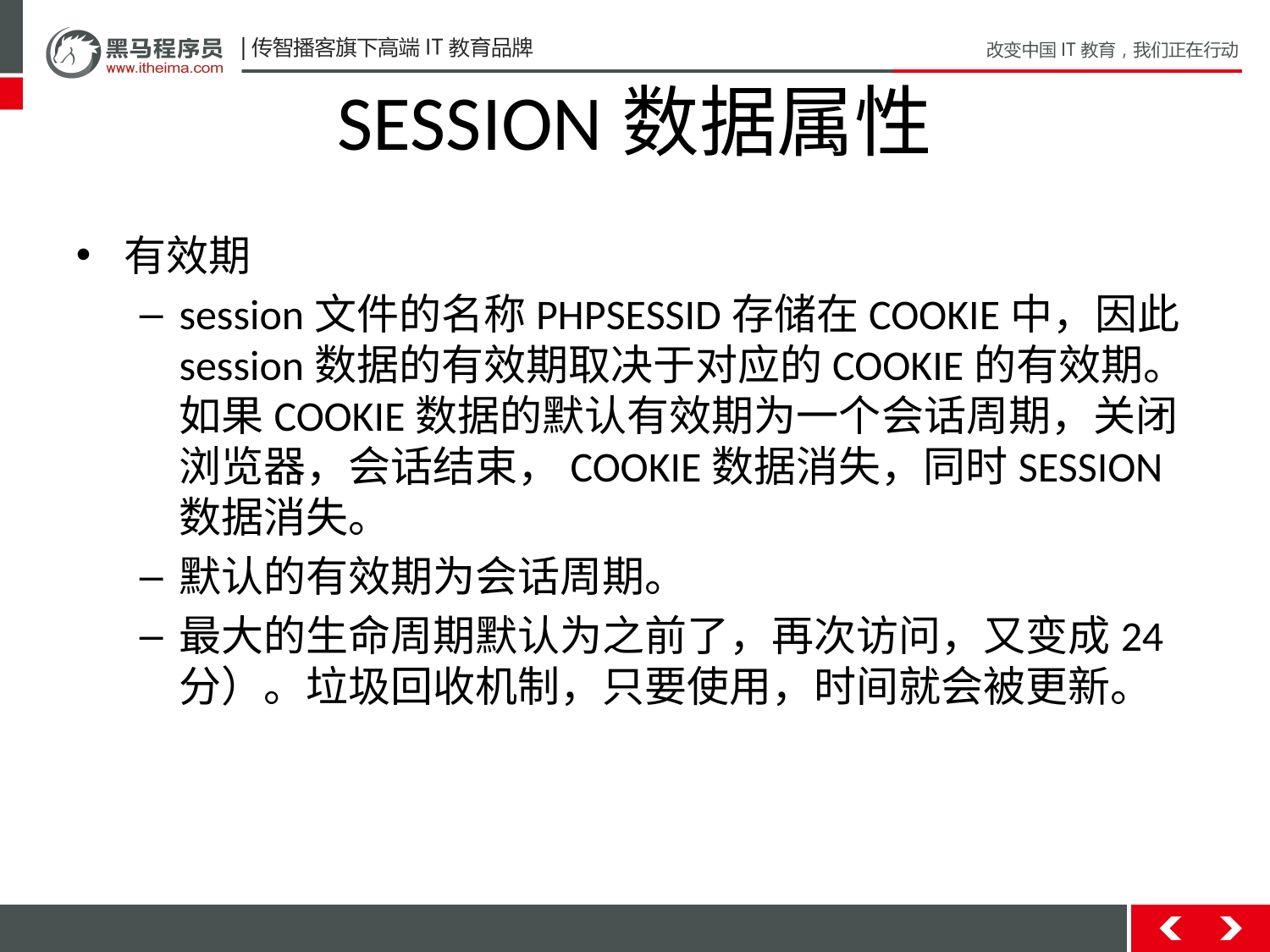

# SESSION数据属性
有效期
session文件的名称PHPSESSID存储在COOKIE中，因此session数据的有效期取决于对应的COOKIE的有效期。如果COOKIE数据的默认有效期为一个会话周期，关闭浏览器，会话结束，COOKIE数据消失，同时SESSION数据消失。
默认的有效期为会话周期。
最大的生命周期默认为之前了，再次访问，又变成24分）。垃圾回收机制，只要使用，时间就会被更新。